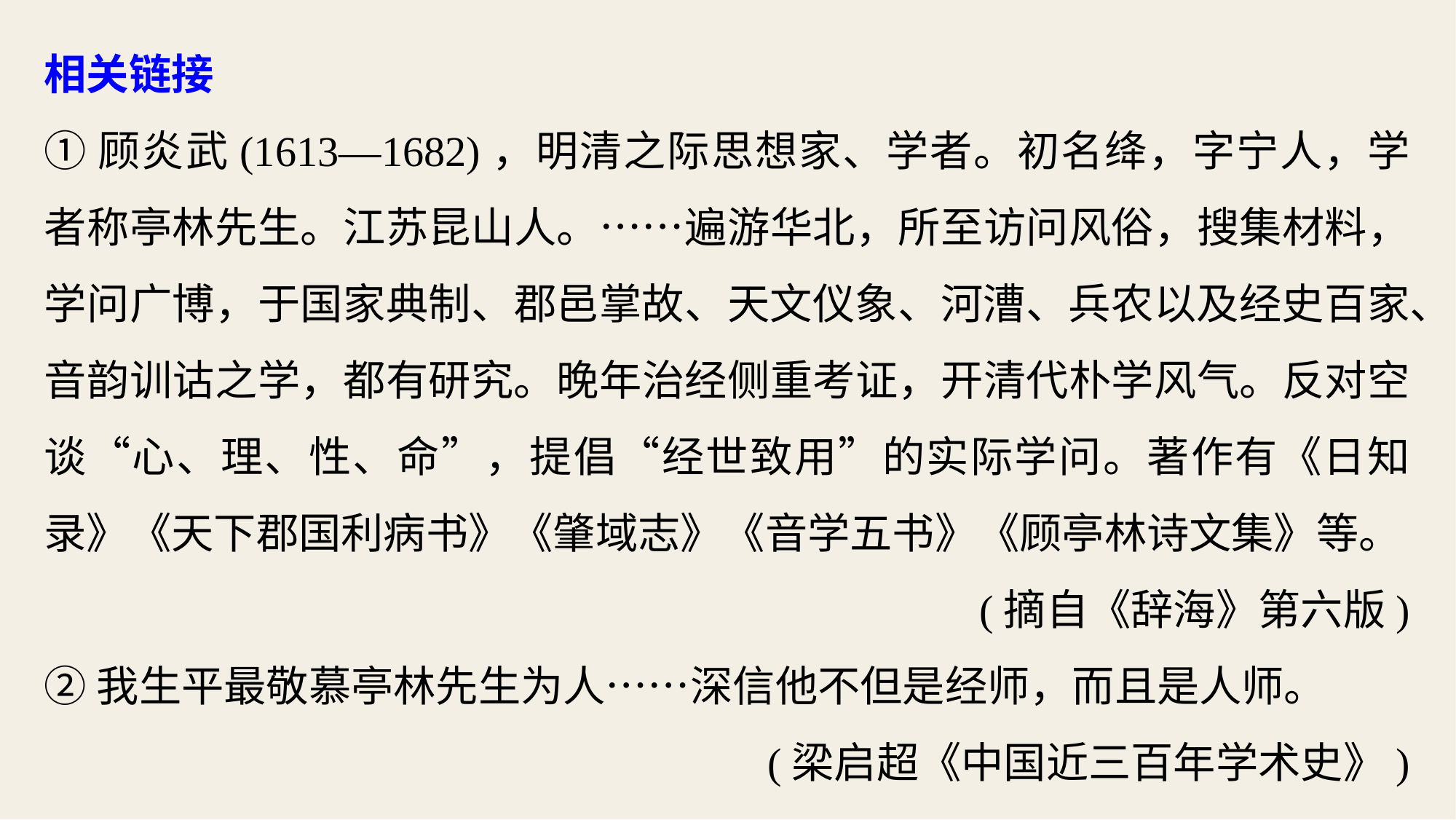

相关链接
①顾炎武(1613—1682)，明清之际思想家、学者。初名绛，字宁人，学者称亭林先生。江苏昆山人。……遍游华北，所至访问风俗，搜集材料，学问广博，于国家典制、郡邑掌故、天文仪象、河漕、兵农以及经史百家、音韵训诂之学，都有研究。晚年治经侧重考证，开清代朴学风气。反对空谈“心、理、性、命”，提倡“经世致用”的实际学问。著作有《日知录》《天下郡国利病书》《肇域志》《音学五书》《顾亭林诗文集》等。
(摘自《辞海》第六版)
②我生平最敬慕亭林先生为人……深信他不但是经师，而且是人师。
(梁启超《中国近三百年学术史》)